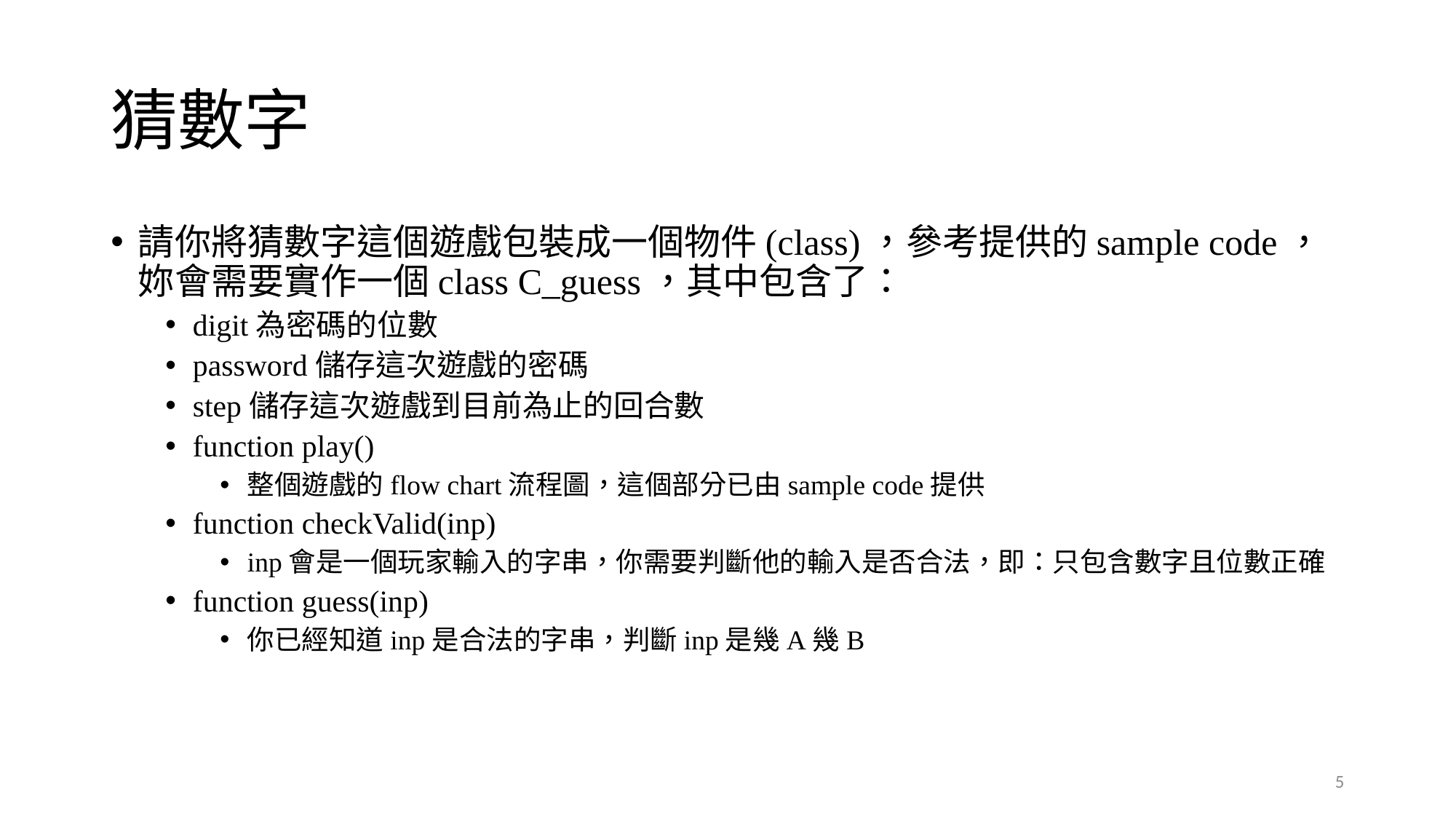

# 猜數字
請你將猜數字這個遊戲包裝成一個物件(class)，參考提供的sample code，妳會需要實作一個class C_guess，其中包含了：
digit為密碼的位數
password儲存這次遊戲的密碼
step儲存這次遊戲到目前為止的回合數
function play()
整個遊戲的flow chart流程圖，這個部分已由sample code提供
function checkValid(inp)
inp會是一個玩家輸入的字串，你需要判斷他的輸入是否合法，即：只包含數字且位數正確
function guess(inp)
你已經知道inp是合法的字串，判斷inp是幾A幾B
5